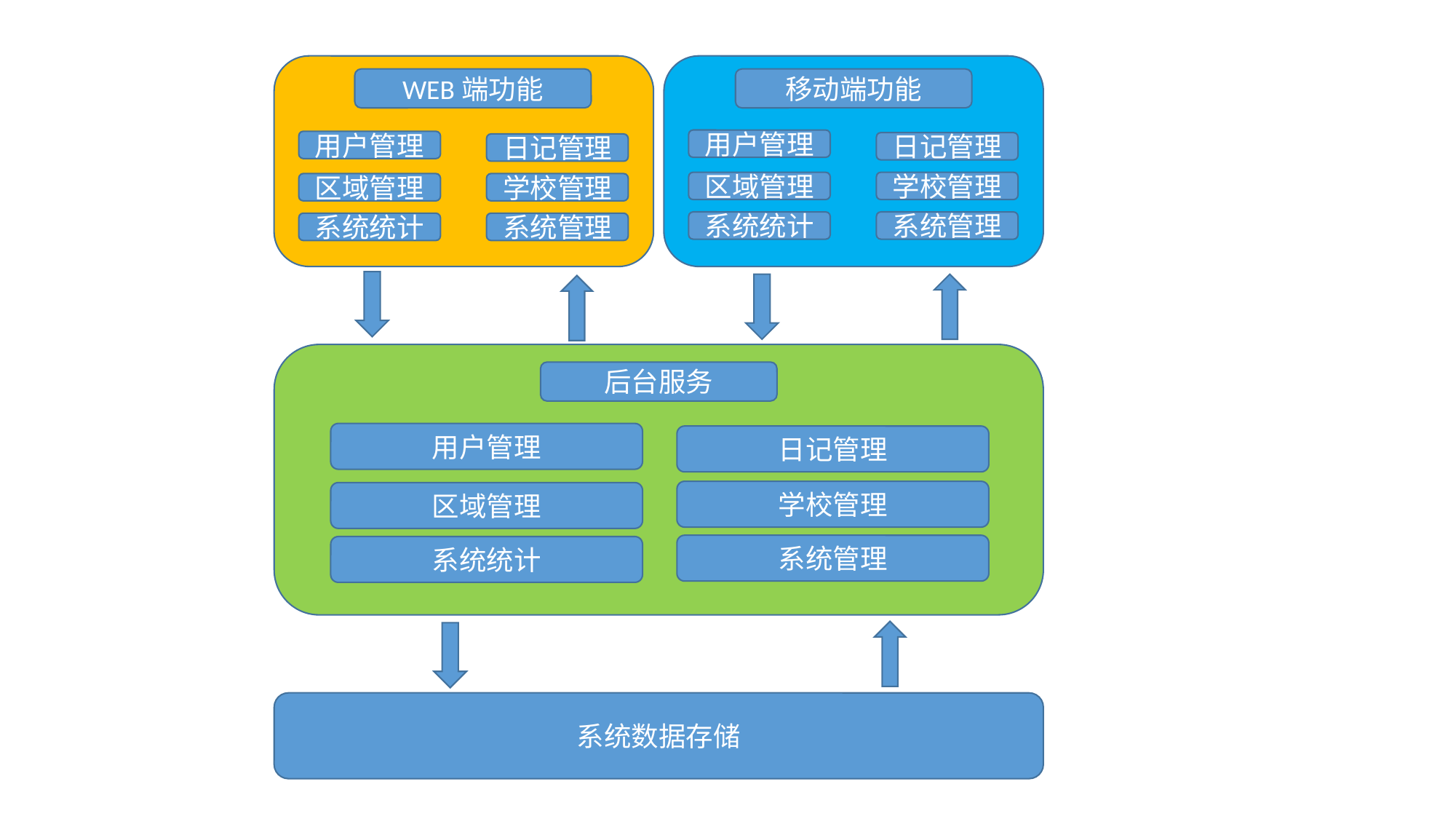

WEB端功能
移动端功能
用户管理
用户管理
日记管理
日记管理
区域管理
学校管理
区域管理
学校管理
系统统计
系统管理
系统统计
系统管理

后台服务
用户管理
日记管理
学校管理
区域管理
系统管理
系统统计

系统数据存储